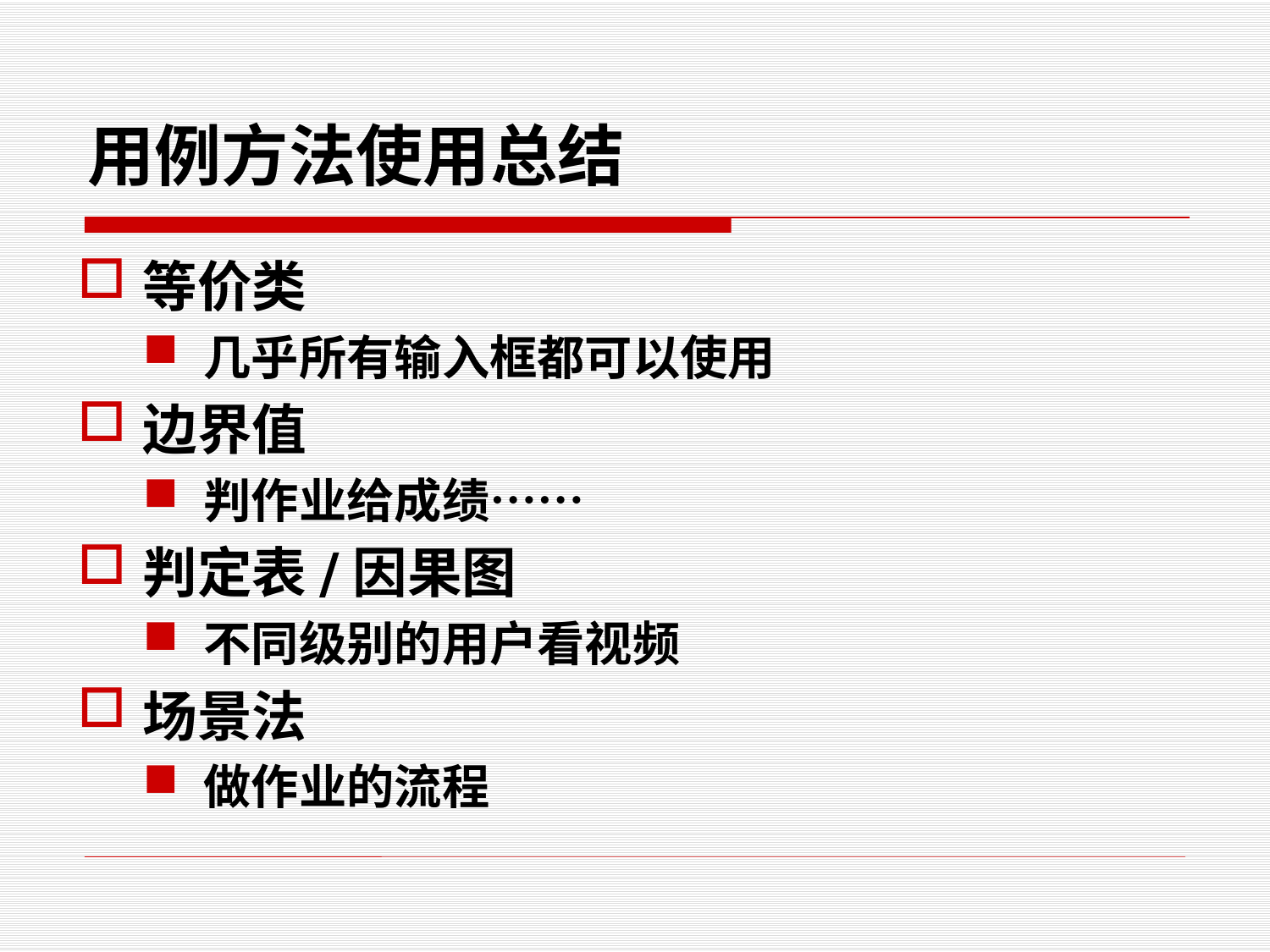

# 用例方法使用总结
等价类
几乎所有输入框都可以使用
边界值
判作业给成绩……
判定表/因果图
不同级别的用户看视频
场景法
做作业的流程